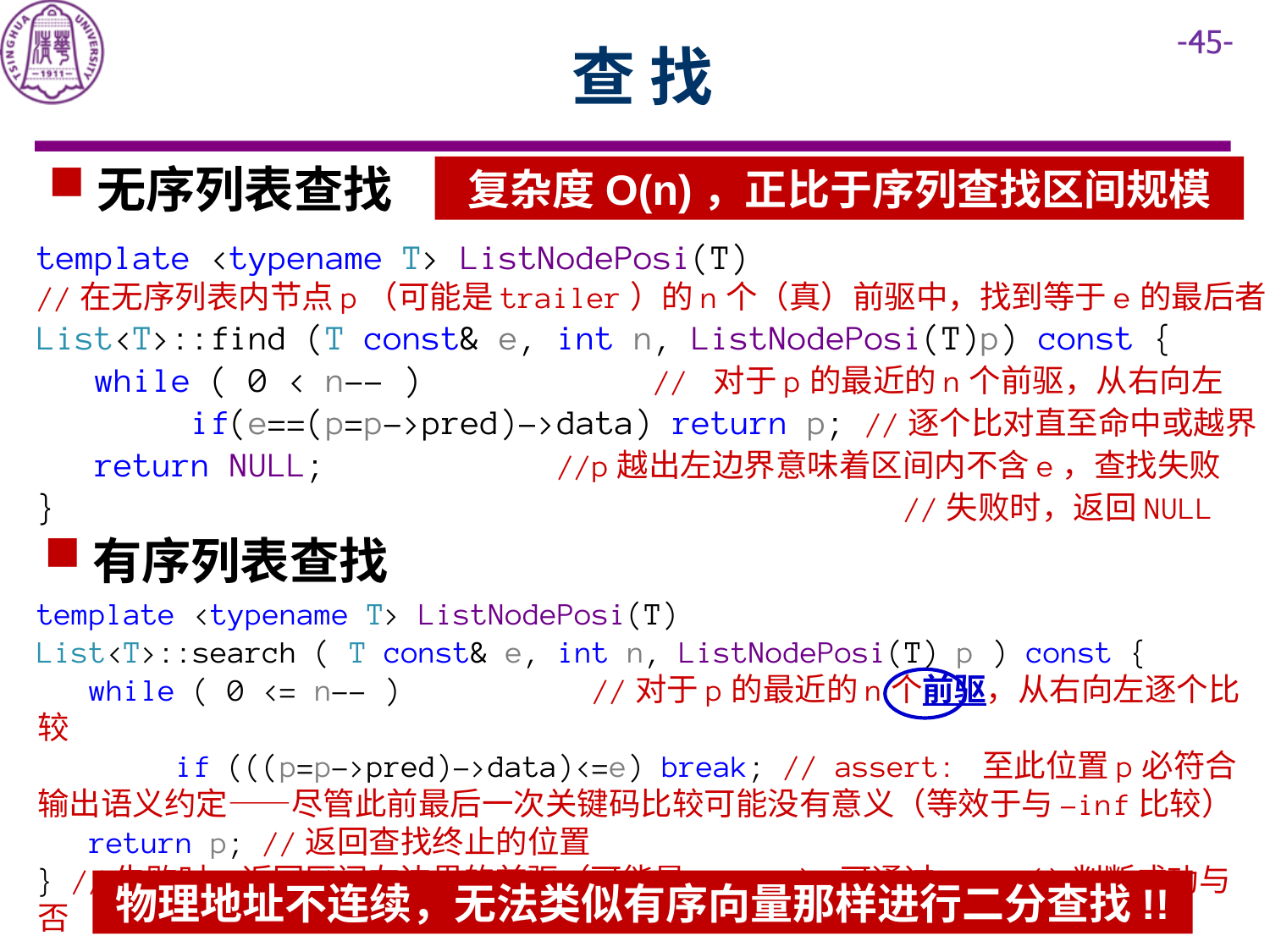

# 查 找
无序列表查找
复杂度O(n)，正比于序列查找区间规模
template <typename T> ListNodePosi(T)
//在无序列表内节点p（可能是trailer）的n个（真）前驱中，找到等于e的最后者
List<T>::find (T const& e, int n, ListNodePosi(T)p) const {
   while ( 0 < n-- )            // 对于p的最近的n个前驱，从右向左
        if(e==(p=p->pred)->data) return p; //逐个比对直至命中或越界
   return NULL;            //p越出左边界意味着区间内不含e，查找失败
}                                            //失败时，返回NULL
有序列表查找
template <typename T> ListNodePosi(T)
List<T>::search ( T const& e, int n, ListNodePosi(T) p ) const {
   while ( 0 <= n-- )           //对于p的最近的n个前驱，从右向左逐个比较
        if (((p=p->pred)->data)<=e) break; // assert: 至此位置p必符合输出语义约定——尽管此前最后一次关键码比较可能没有意义（等效于与-inf比较）
   return p; //返回查找终止的位置
} //失败时，返回区间左边界的前驱（可能是header),可通过valid()判断成功与否

物理地址不连续，无法类似有序向量那样进行二分查找!!